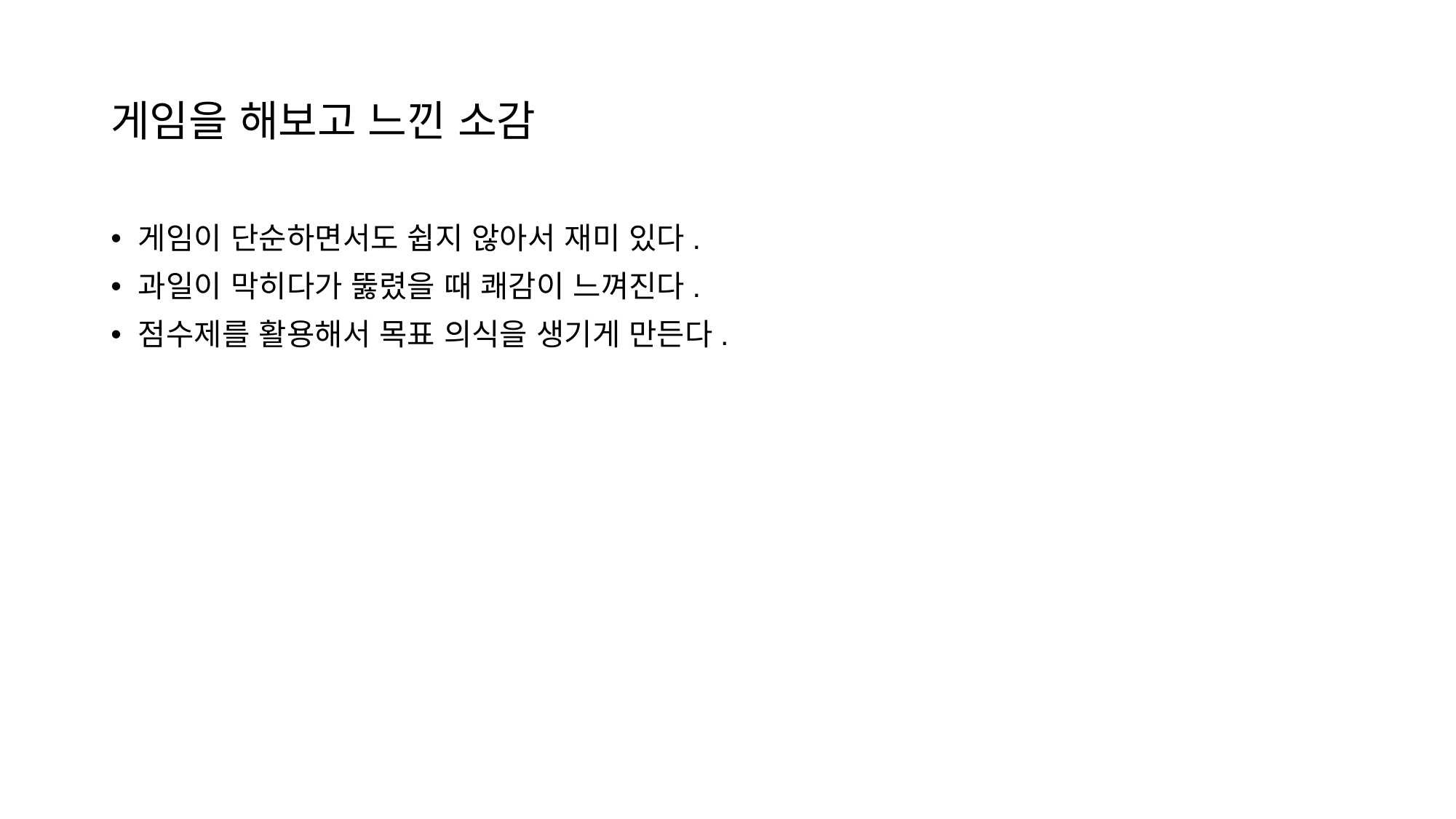

# 게임을 해보고 느낀 소감
게임이 단순하면서도 쉽지 않아서 재미 있다.
과일이 막히다가 뚫렸을 때 쾌감이 느껴진다.
점수제를 활용해서 목표 의식을 생기게 만든다.